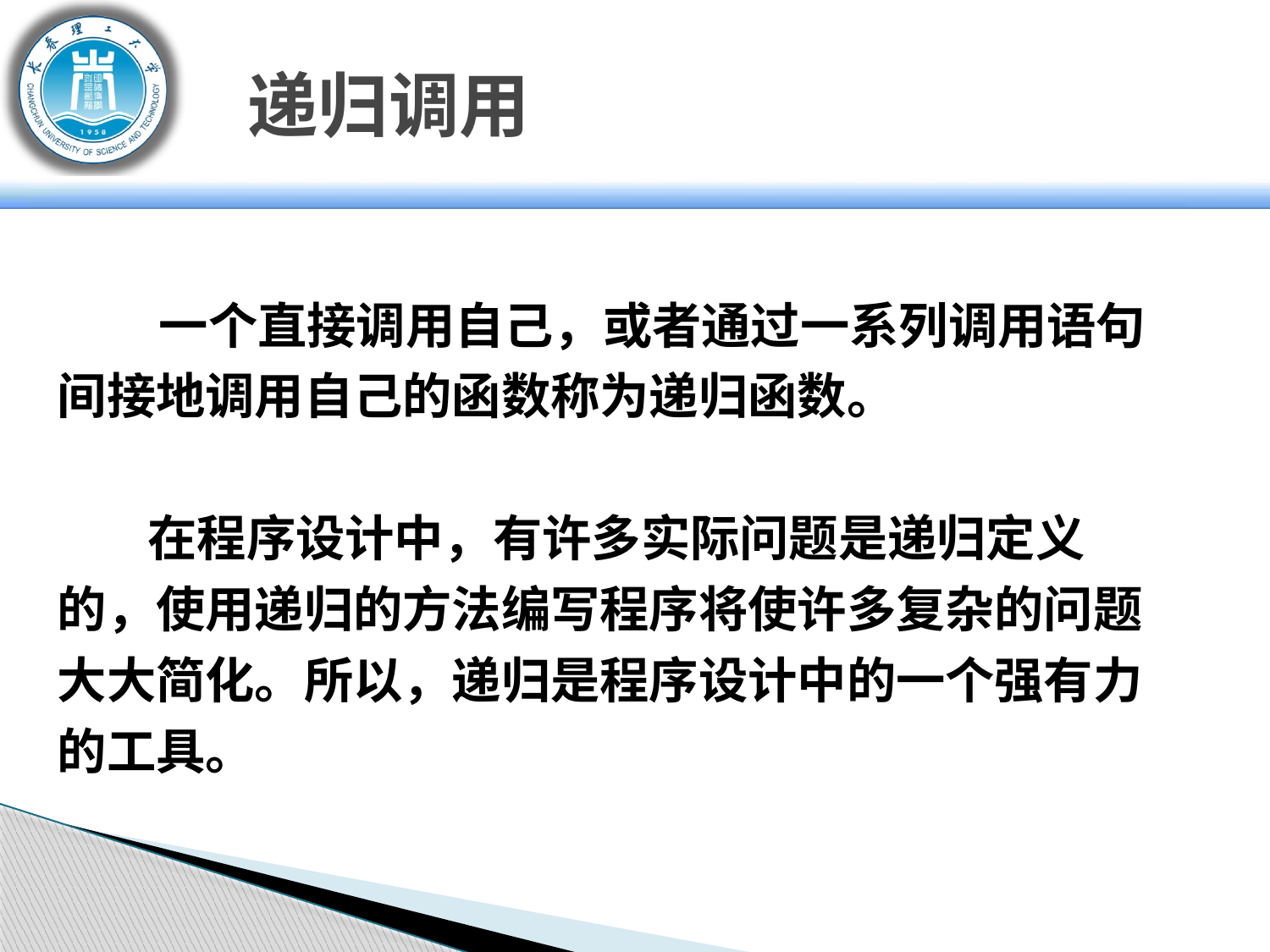

# 递归调用
        一个直接调用自己，或者通过一系列调用语句间接地调用自己的函数称为递归函数。

       在程序设计中，有许多实际问题是递归定义的，使用递归的方法编写程序将使许多复杂的问题大大简化。所以，递归是程序设计中的一个强有力的工具。